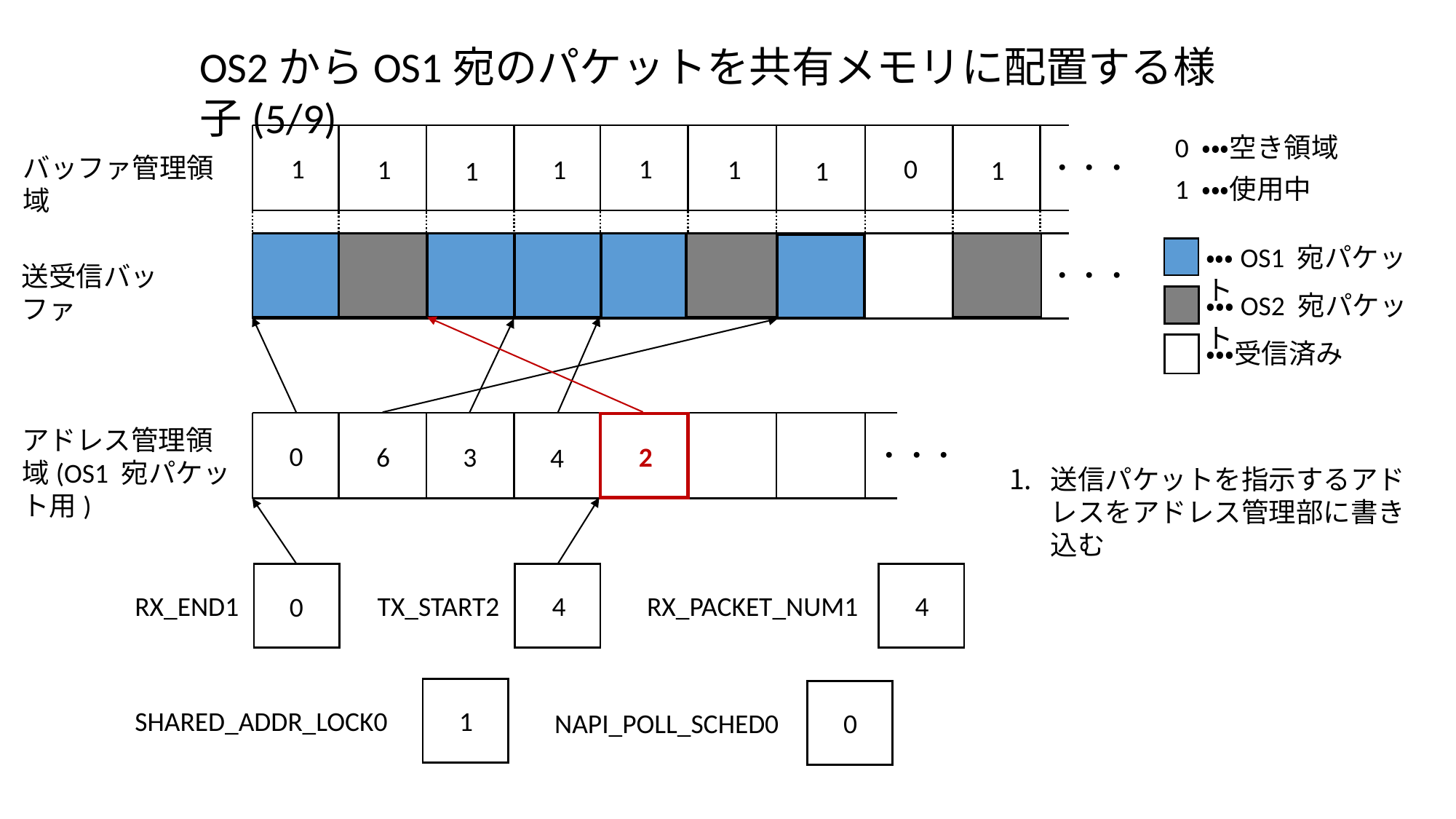

OS2からOS1宛のパケットを共有メモリに配置する様子(5/9)
0 ・・・空き領域
バッファ管理領域
・・・
1
1
0
1
1
1
1
1
1
1 ・・・使用中

・・・OS1 宛パケット

・・・
送受信バッファ
・・・OS2 宛パケット

・・・受信済み

アドレス管理領域(OS1 宛パケット用)
・・・
0
6
3
2
4
送信パケットを指示するアドレスをアドレス管理部に書き込む

4

0

4
RX_END1
TX_START2
RX_PACKET_NUM1

1

0
SHARED_ADDR_LOCK0
NAPI_POLL_SCHED0